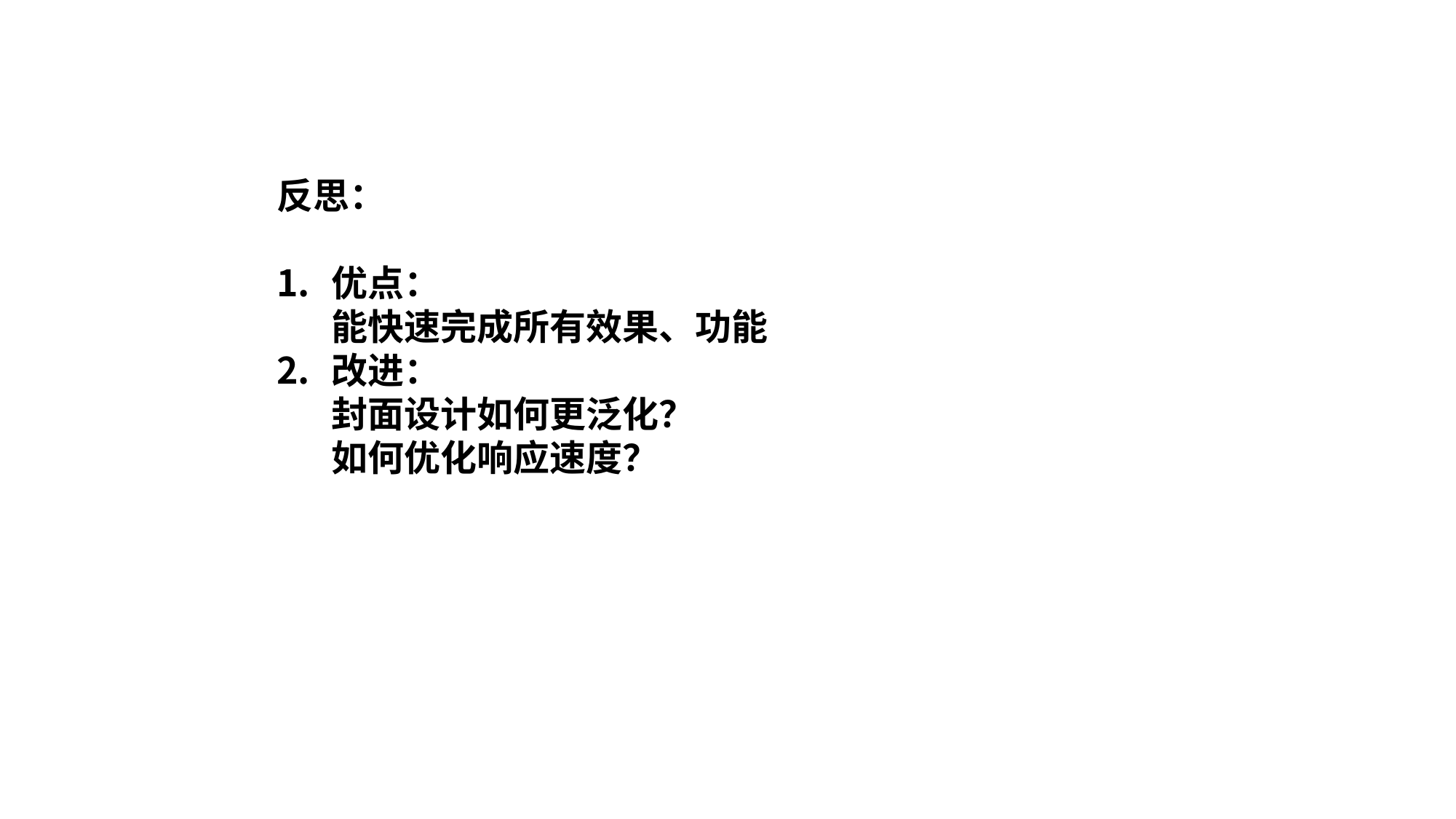

反思：

优点：
能快速完成所有效果、功能
改进：
封面设计如何更泛化？
如何优化响应速度？